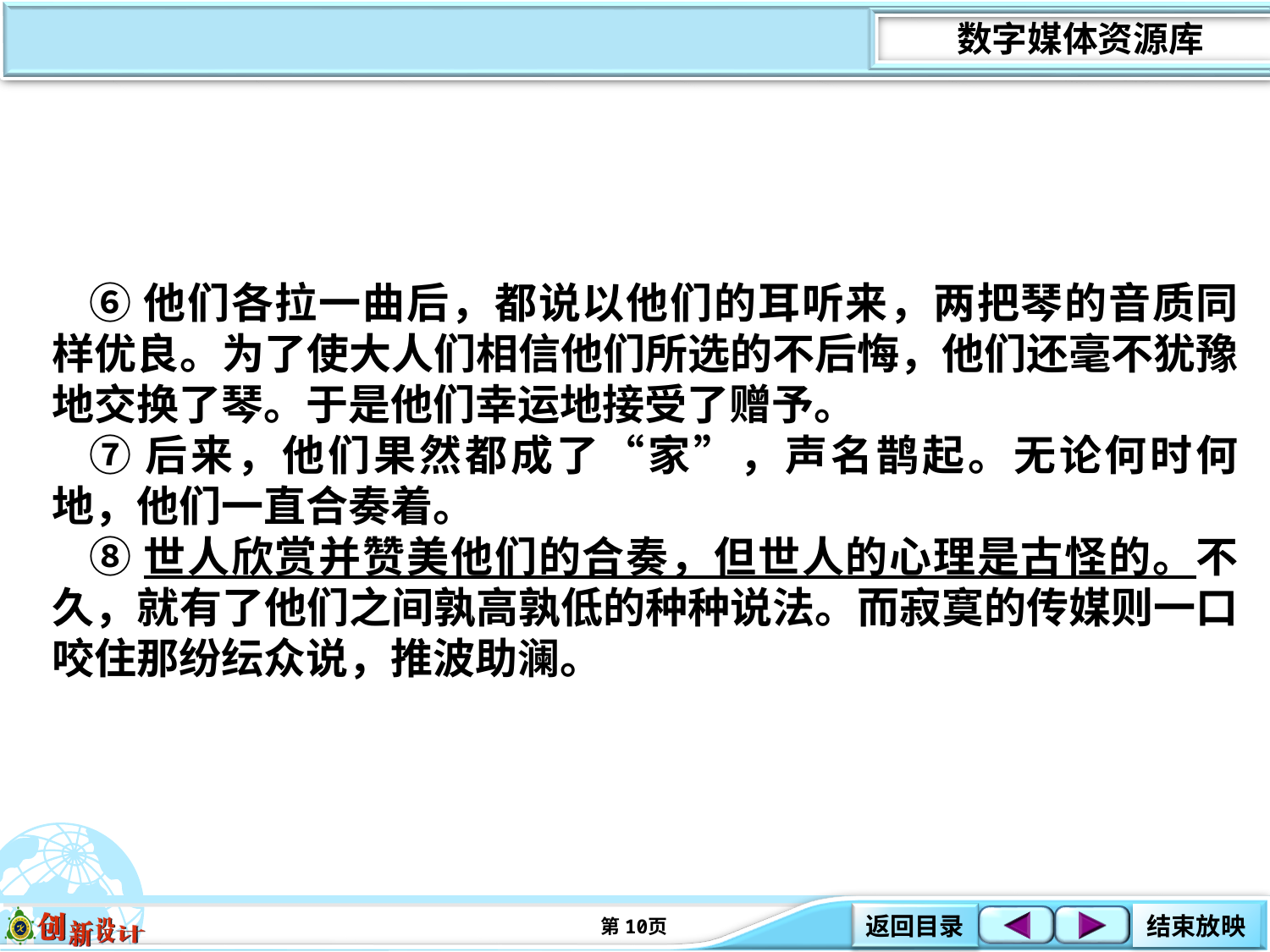

⑥他们各拉一曲后，都说以他们的耳听来，两把琴的音质同样优良。为了使大人们相信他们所选的不后悔，他们还毫不犹豫地交换了琴。于是他们幸运地接受了赠予。
⑦后来，他们果然都成了“家”，声名鹊起。无论何时何地，他们一直合奏着。
⑧世人欣赏并赞美他们的合奏，但世人的心理是古怪的。不久，就有了他们之间孰高孰低的种种说法。而寂寞的传媒则一口咬住那纷纭众说，推波助澜。